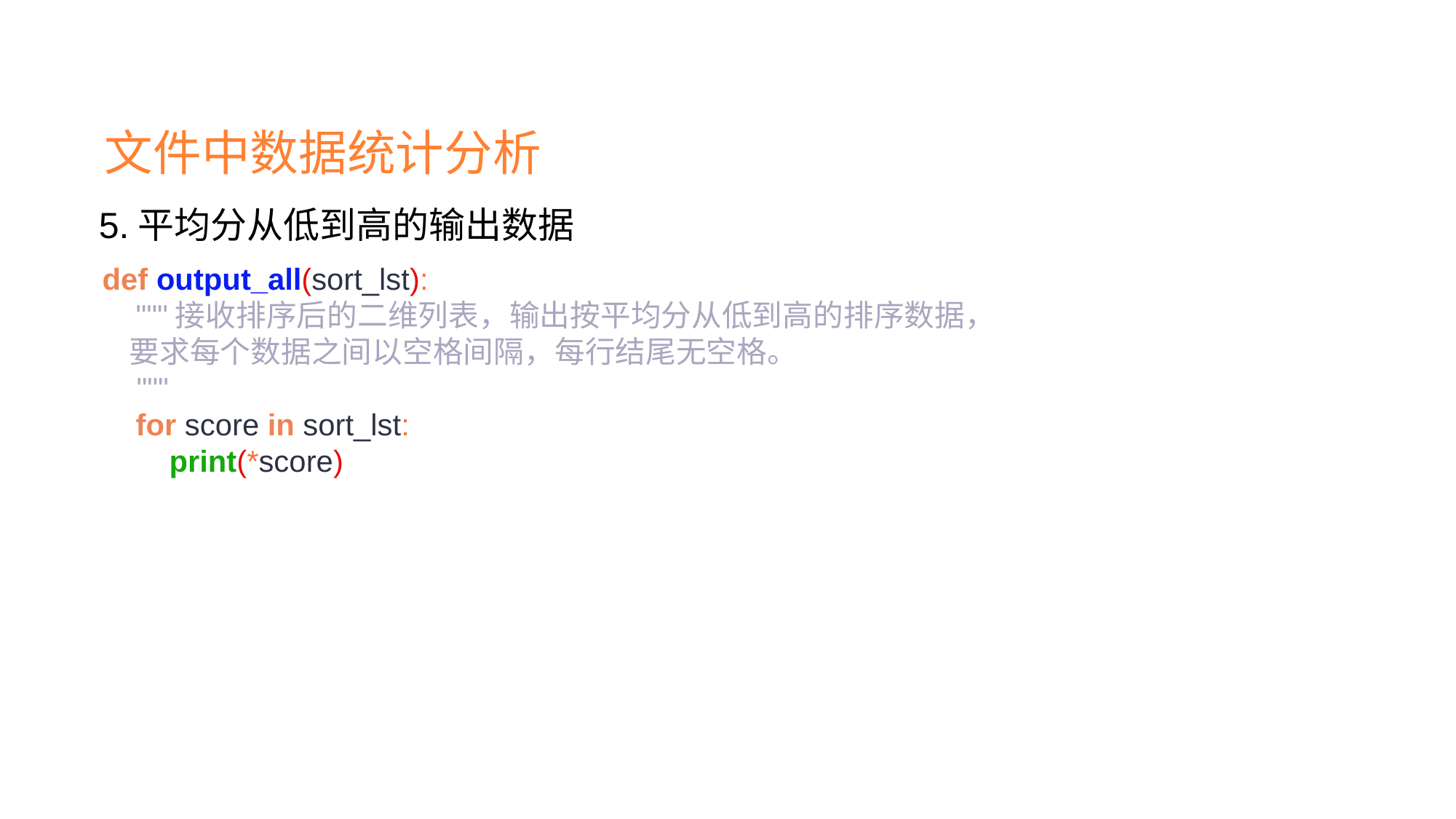

文件中数据统计分析
5.平均分从低到高的输出数据
def output_all(sort_lst):
    """接收排序后的二维列表，输出按平均分从低到高的排序数据，
    要求每个数据之间以空格间隔，每行结尾无空格。
    """
    for score in sort_lst:
        print(*score)